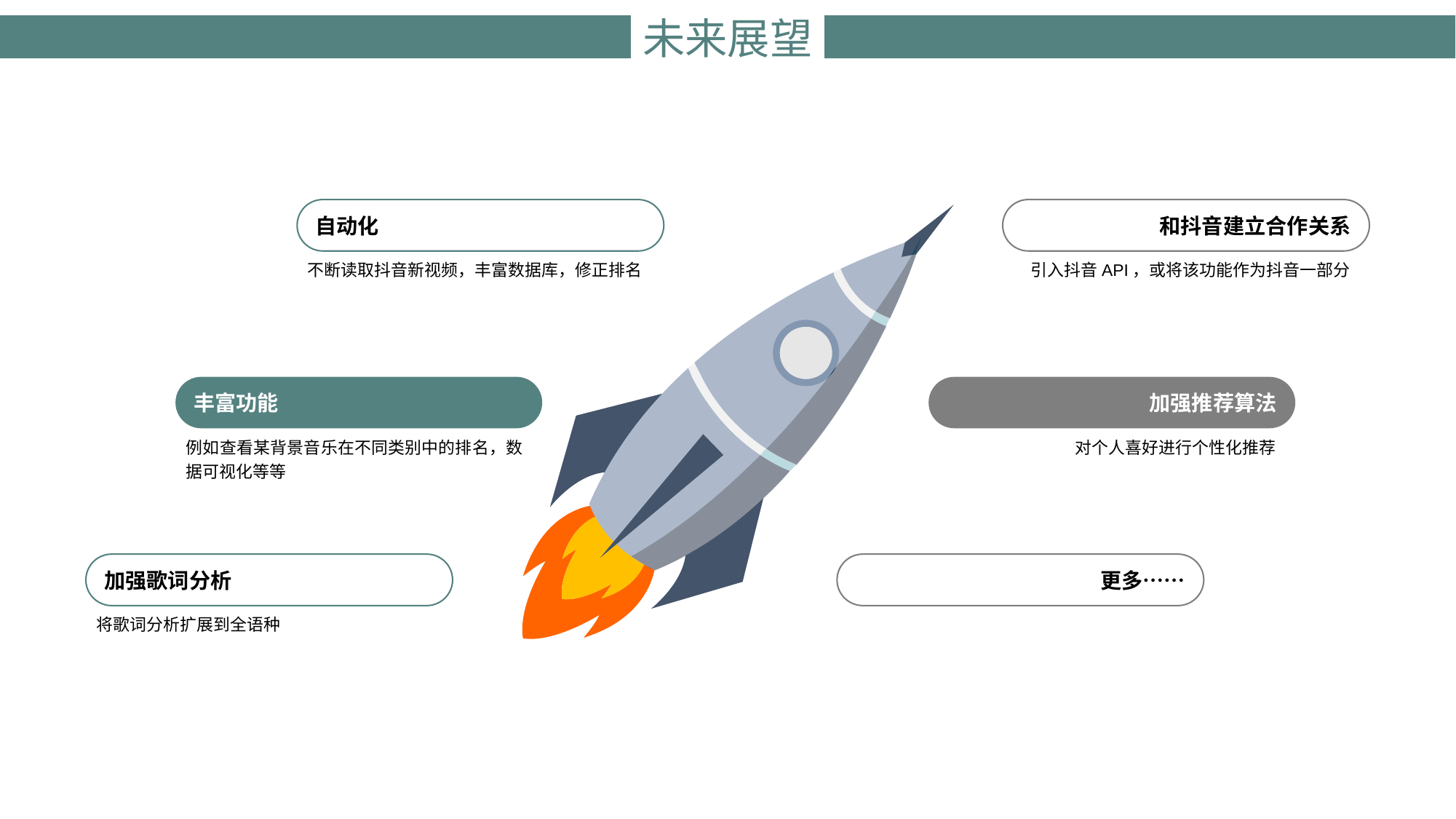

# 未来展望
自动化
不断读取抖音新视频，丰富数据库，修正排名
和抖音建立合作关系
引入抖音API，或将该功能作为抖音一部分

丰富功能
例如查看某背景音乐在不同类别中的排名，数据可视化等等
加强推荐算法
对个人喜好进行个性化推荐
加强歌词分析
将歌词分析扩展到全语种
更多……